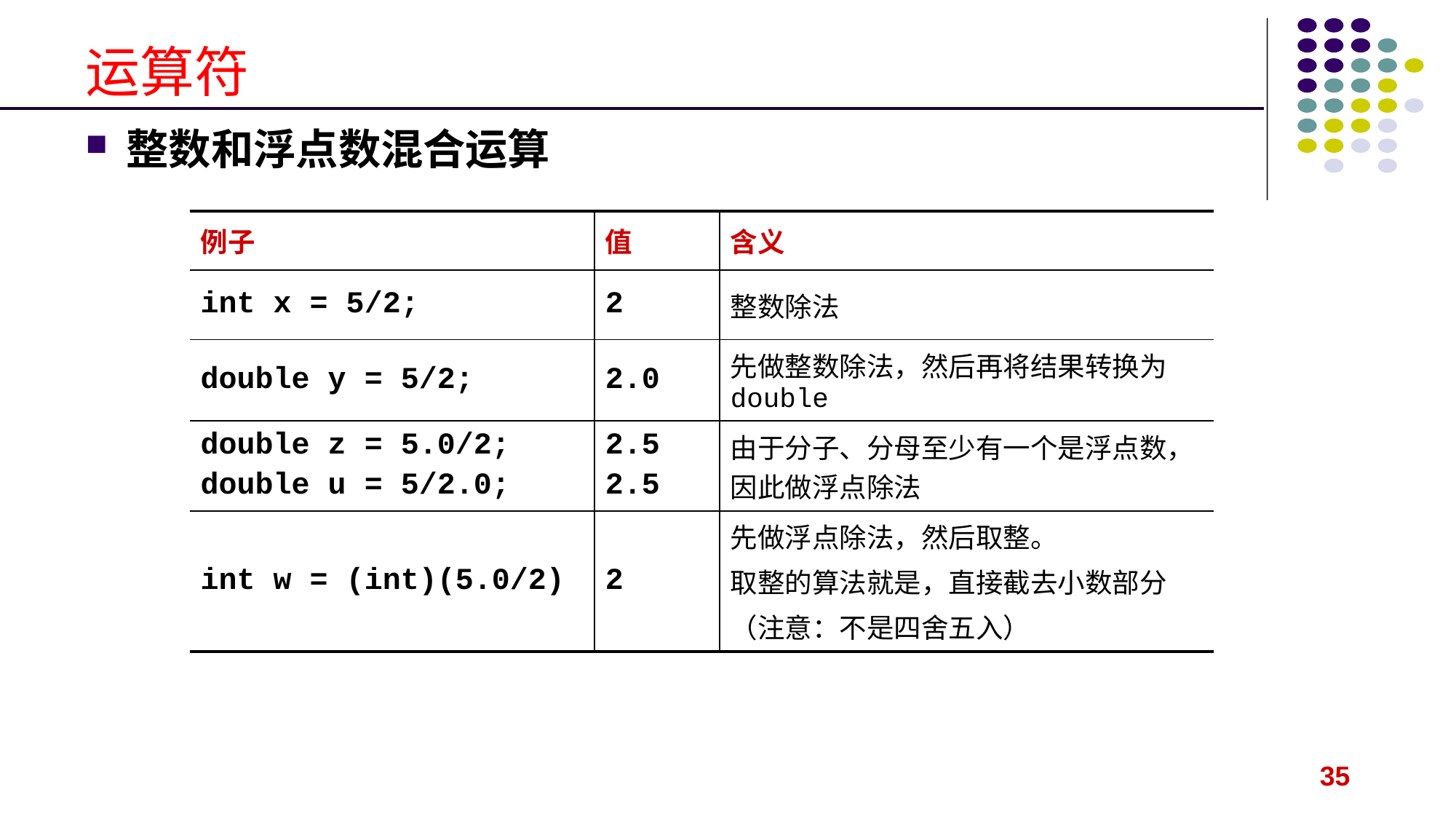

# 运算符
整数和浮点数混合运算

| 例子 | 值 | 含义 |
| --- | --- | --- |
| int x = 5/2; | 2 | 整数除法 |
| double y = 5/2; | 2.0 | 先做整数除法，然后再将结果转换为double |
| double z = 5.0/2; double u = 5/2.0; | 2.5 2.5 | 由于分子、分母至少有一个是浮点数，因此做浮点除法 |
| int w = (int)(5.0/2) | 2 | 先做浮点除法，然后取整。 取整的算法就是，直接截去小数部分 （注意：不是四舍五入） |